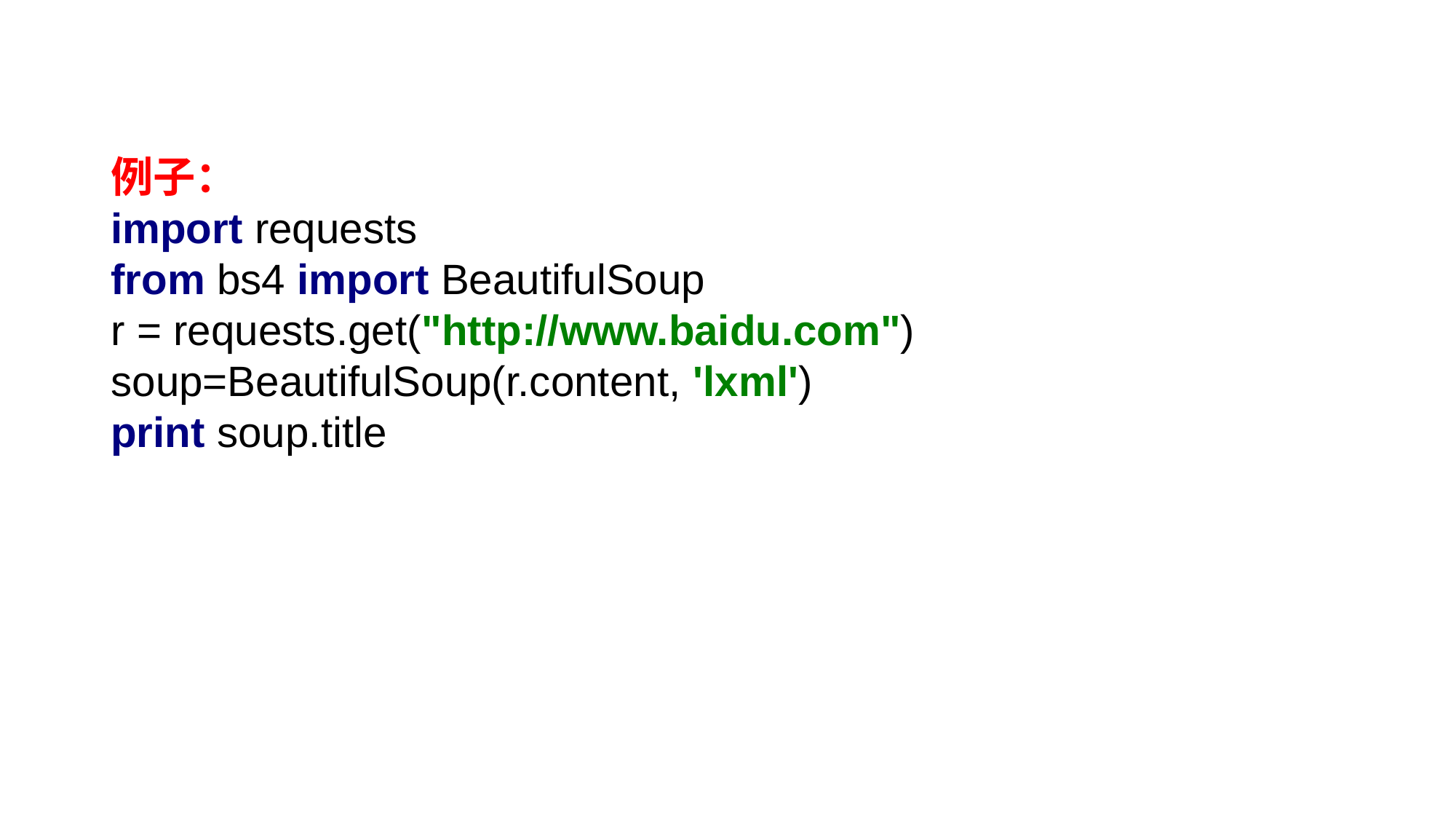

# 网络解释器
例子：
import requests
from bs4 import BeautifulSoup
r = requests.get("http://www.baidu.com")
soup=BeautifulSoup(r.content, 'lxml')
print soup.title